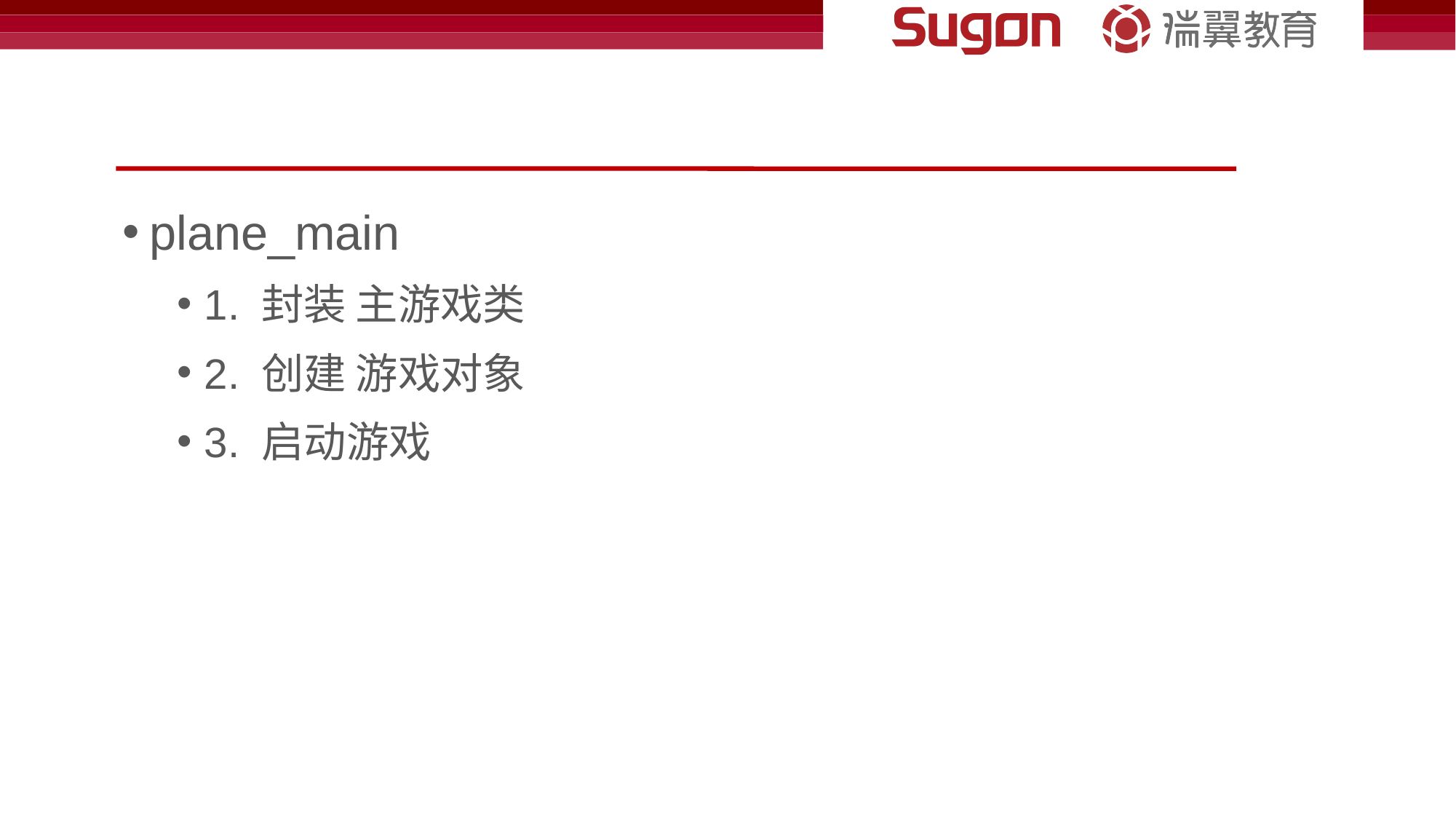

#
plane_main
1. 封装 主游戏类
2. 创建 游戏对象
3. 启动游戏